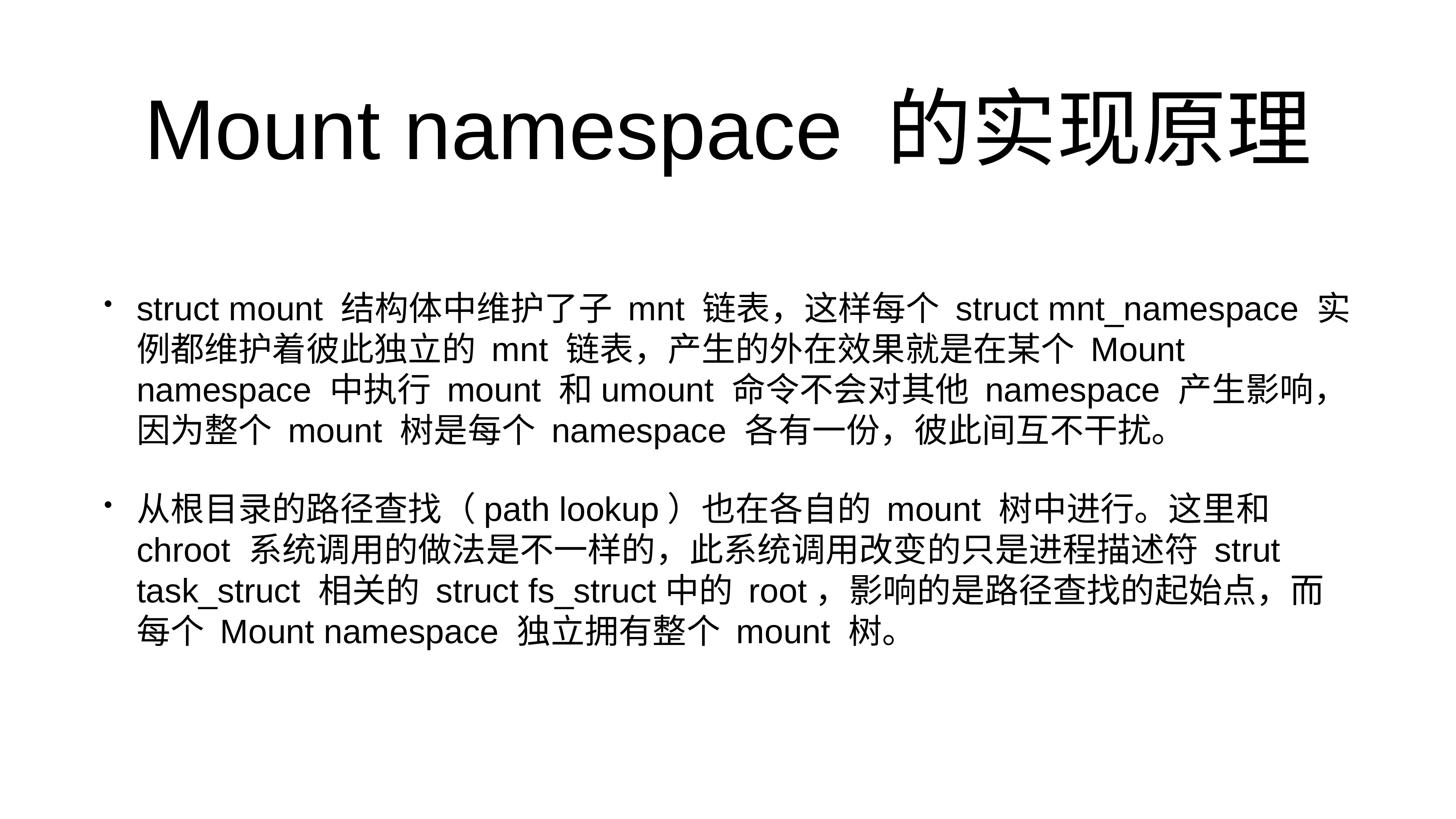

# Mount namespace 的实现原理
struct mount 结构体中维护了子 mnt 链表，这样每个 struct mnt_namespace 实例都维护着彼此独立的 mnt 链表，产生的外在效果就是在某个 Mount namespace 中执行 mount 和umount 命令不会对其他 namespace 产生影响，因为整个 mount 树是每个 namespace 各有一份，彼此间互不干扰。
从根目录的路径查找（path lookup）也在各自的 mount 树中进行。这里和 chroot 系统调用的做法是不一样的，此系统调用改变的只是进程描述符 strut task_struct 相关的 struct fs_struct中的 root，影响的是路径查找的起始点，而每个 Mount namespace 独立拥有整个 mount 树。